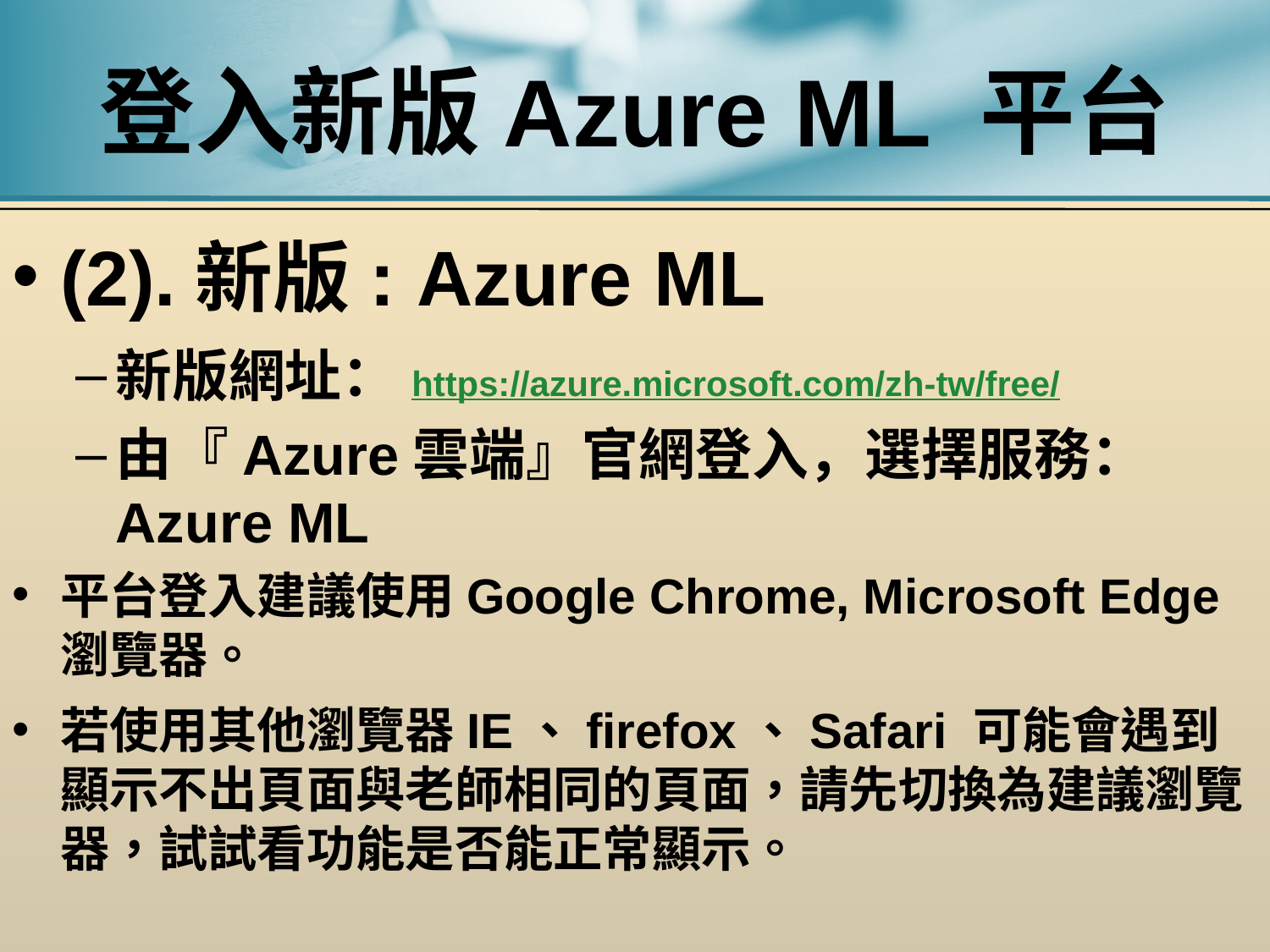

# 登入新版Azure ML 平台
(2).新版: Azure ML
新版網址：https://azure.microsoft.com/zh-tw/free/
由『Azure雲端』官網登入，選擇服務：Azure ML
平台登入建議使用Google Chrome, Microsoft Edge 瀏覽器。
若使用其他瀏覽器IE、firefox、Safari 可能會遇到顯示不出頁面與老師相同的頁面，請先切換為建議瀏覽器，試試看功能是否能正常顯示。